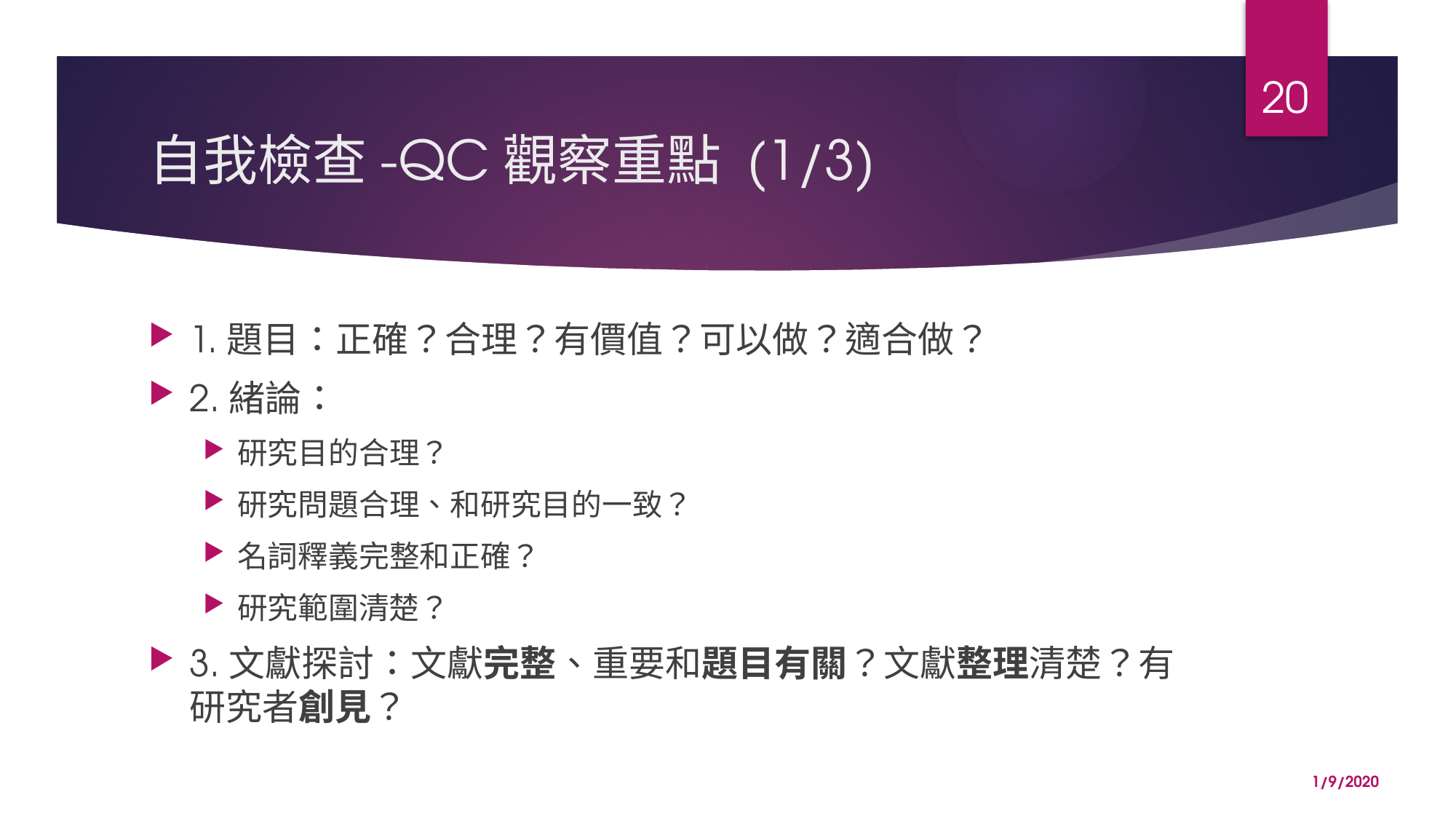

20
# 自我檢查-QC觀察重點 (1/3)
1.題目：正確？合理？有價值？可以做？適合做？
2.緒論：
研究目的合理？
研究問題合理、和研究目的一致？
名詞釋義完整和正確？
研究範圍清楚？
3.文獻探討：文獻完整、重要和題目有關？文獻整理清楚？有研究者創見？
1/9/2020